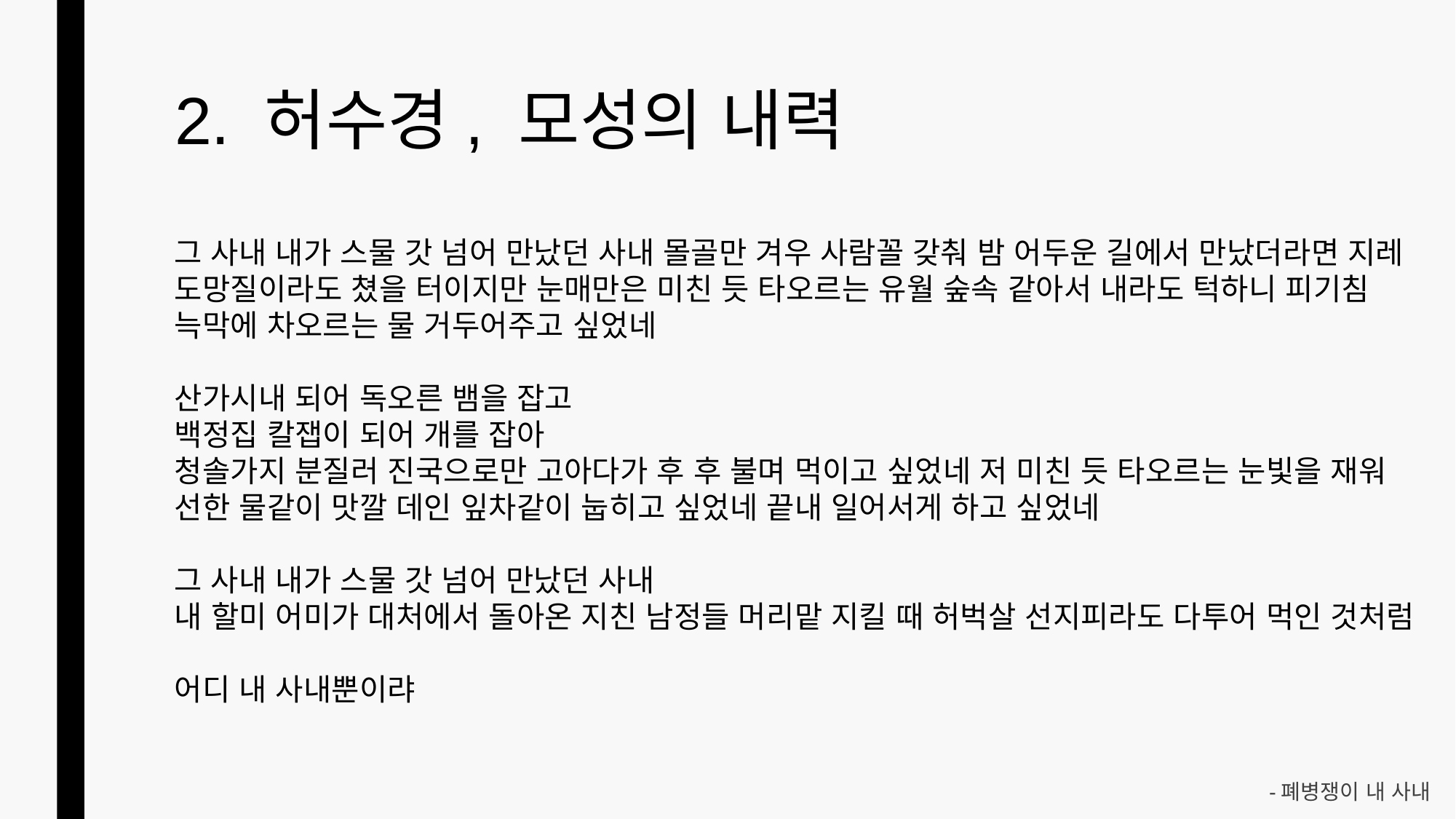

# 2. 허수경, 모성의 내력
그 사내 내가 스물 갓 넘어 만났던 사내 몰골만 겨우 사람꼴 갖춰 밤 어두운 길에서 만났더라면 지레 도망질이라도 쳤을 터이지만 눈매만은 미친 듯 타오르는 유월 숲속 같아서 내라도 턱하니 피기침 늑막에 차오르는 물 거두어주고 싶었네

산가시내 되어 독오른 뱀을 잡고
백정집 칼잽이 되어 개를 잡아
청솔가지 분질러 진국으로만 고아다가 후 후 불며 먹이고 싶었네 저 미친 듯 타오르는 눈빛을 재워 선한 물같이 맛깔 데인 잎차같이 눕히고 싶었네 끝내 일어서게 하고 싶었네

그 사내 내가 스물 갓 넘어 만났던 사내
내 할미 어미가 대처에서 돌아온 지친 남정들 머리맡 지킬 때 허벅살 선지피라도 다투어 먹인 것처럼

어디 내 사내뿐이랴

										-폐병쟁이 내 사내